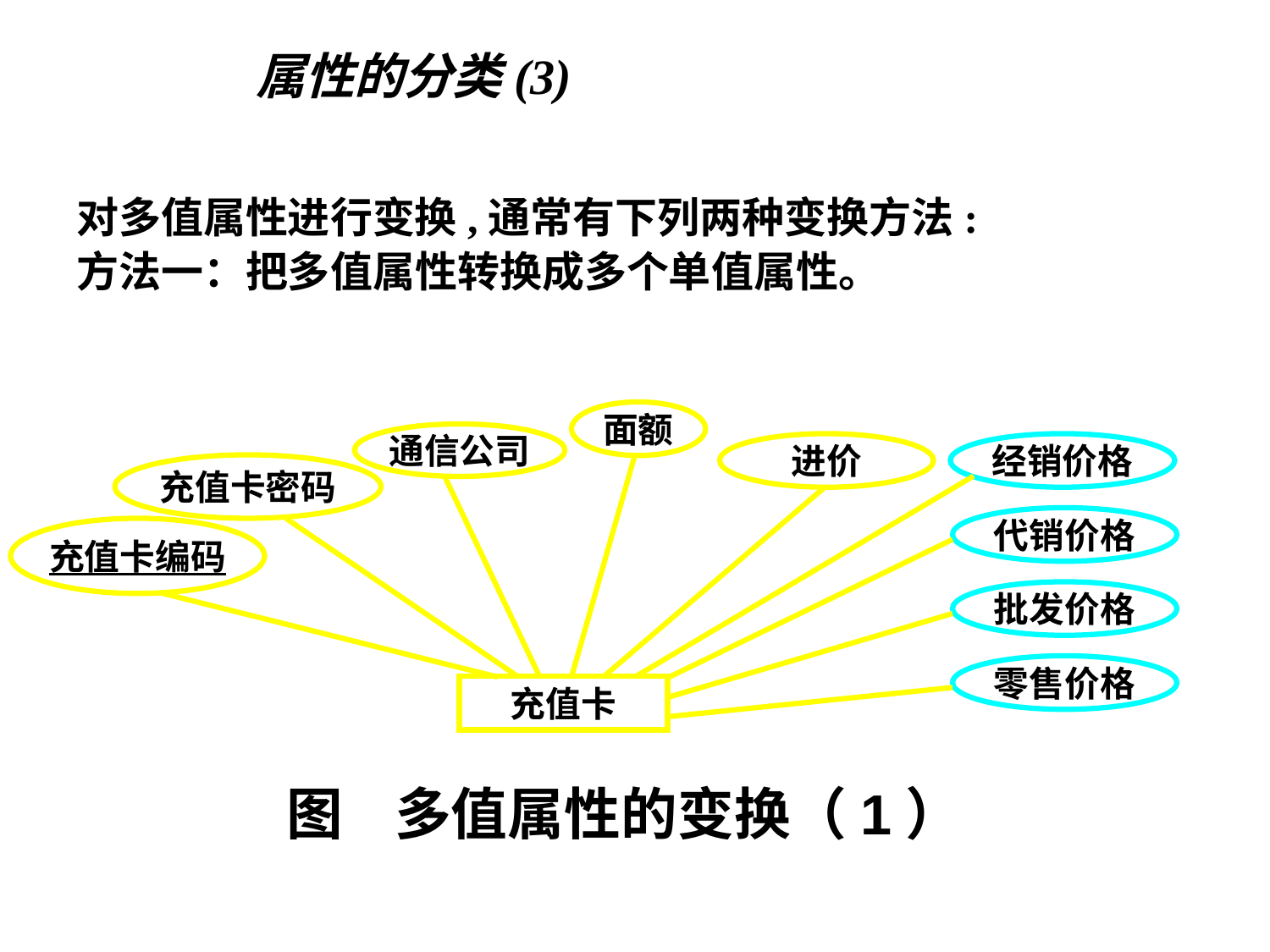

属性的分类(3)
对多值属性进行变换,通常有下列两种变换方法:
方法一：把多值属性转换成多个单值属性。
面额
通信公司
进价
经销价格
充值卡密码

代销价格
充值卡编码

批发价格

零售价格
充值卡

图    多值属性的变换（1）